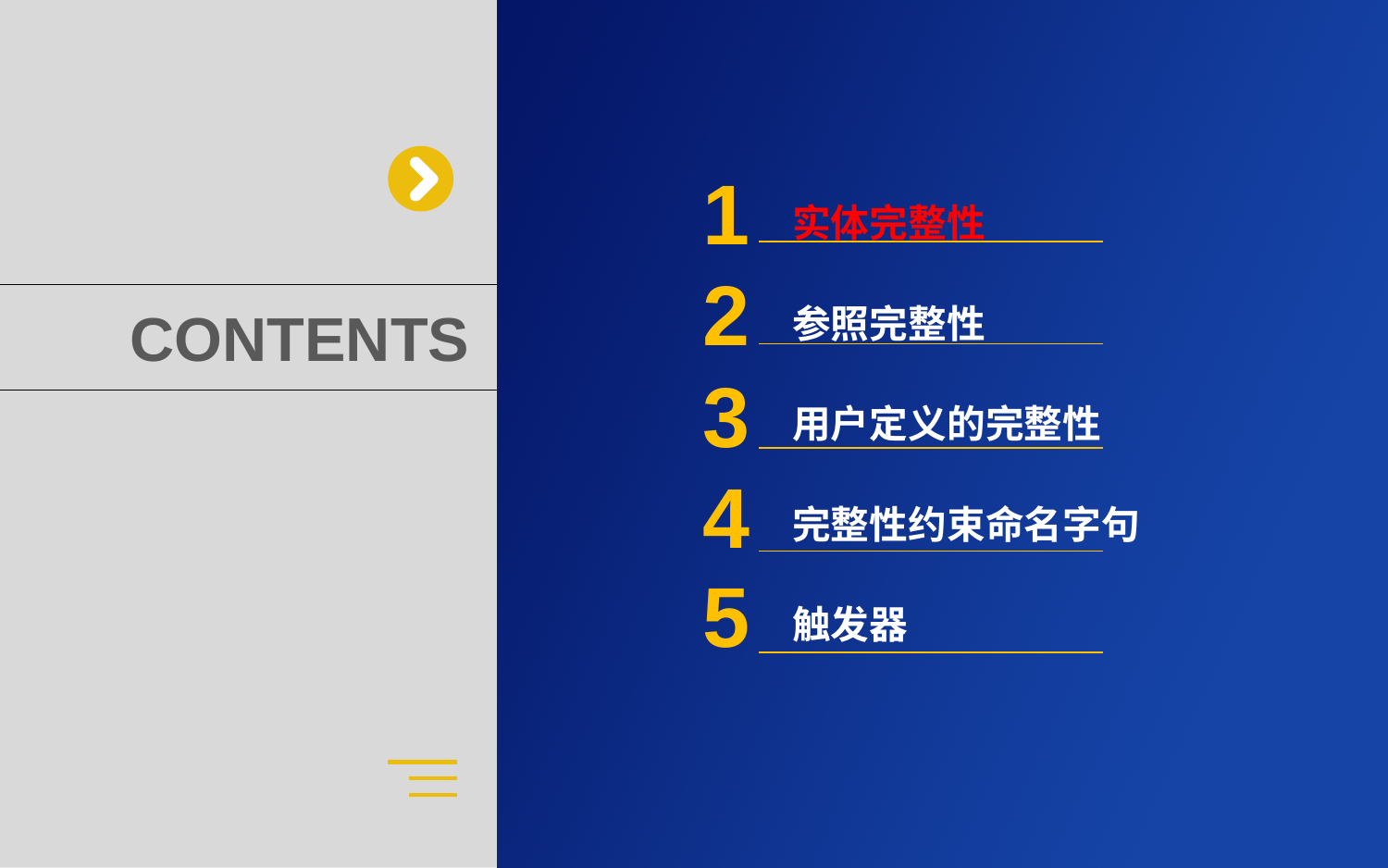

实体完整性
参照完整性
用户定义的完整性
完整性约束命名字句
触发器
1
2
3
4
5